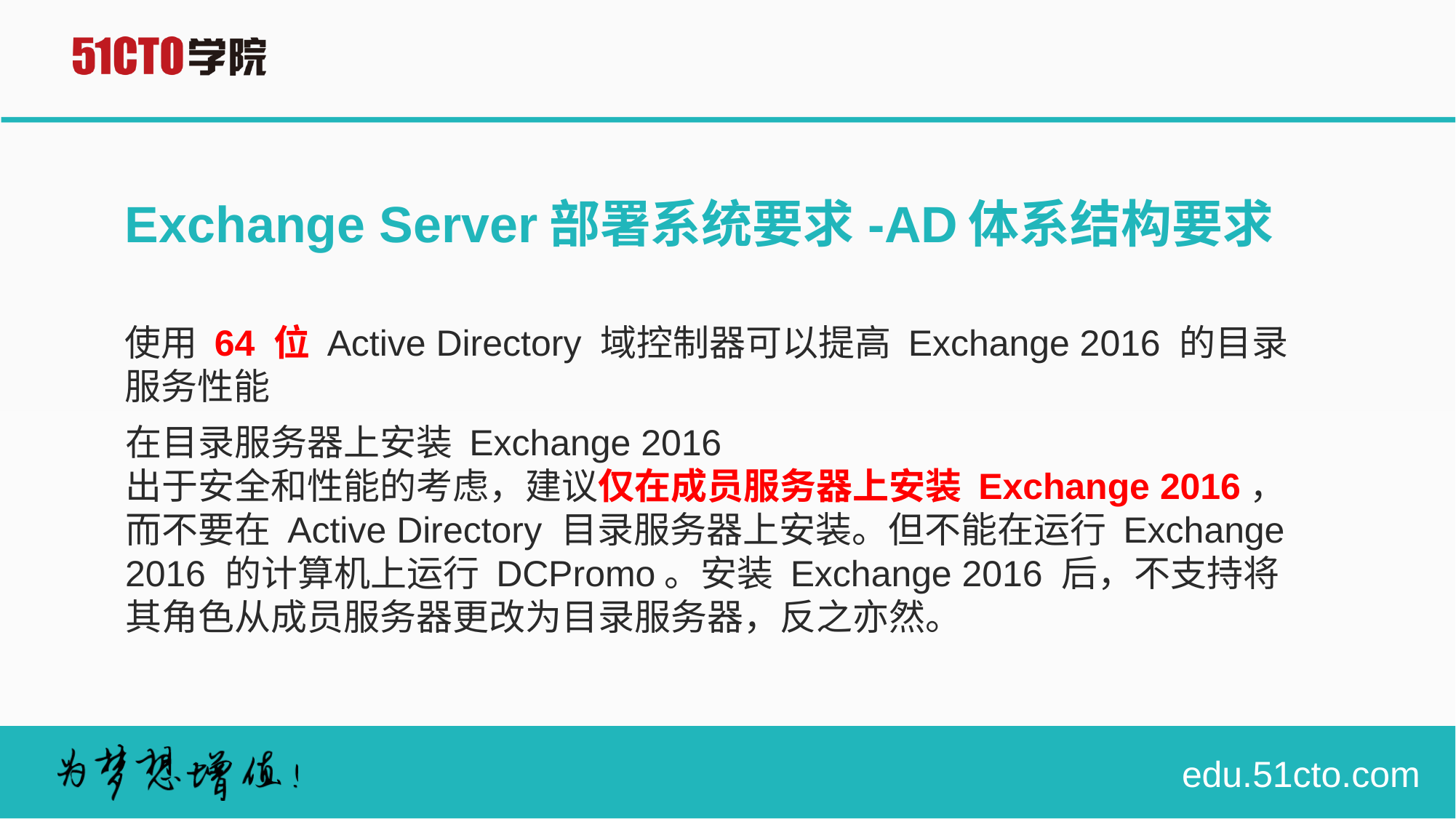

# Exchange Server部署系统要求-AD体系结构要求
使用 64 位 Active Directory 域控制器可以提高 Exchange 2016 的目录服务性能
在目录服务器上安装 Exchange 2016
出于安全和性能的考虑，建议仅在成员服务器上安装 Exchange 2016，而不要在 Active Directory 目录服务器上安装。但不能在运行 Exchange 2016 的计算机上运行 DCPromo。安装 Exchange 2016 后，不支持将其角色从成员服务器更改为目录服务器，反之亦然。